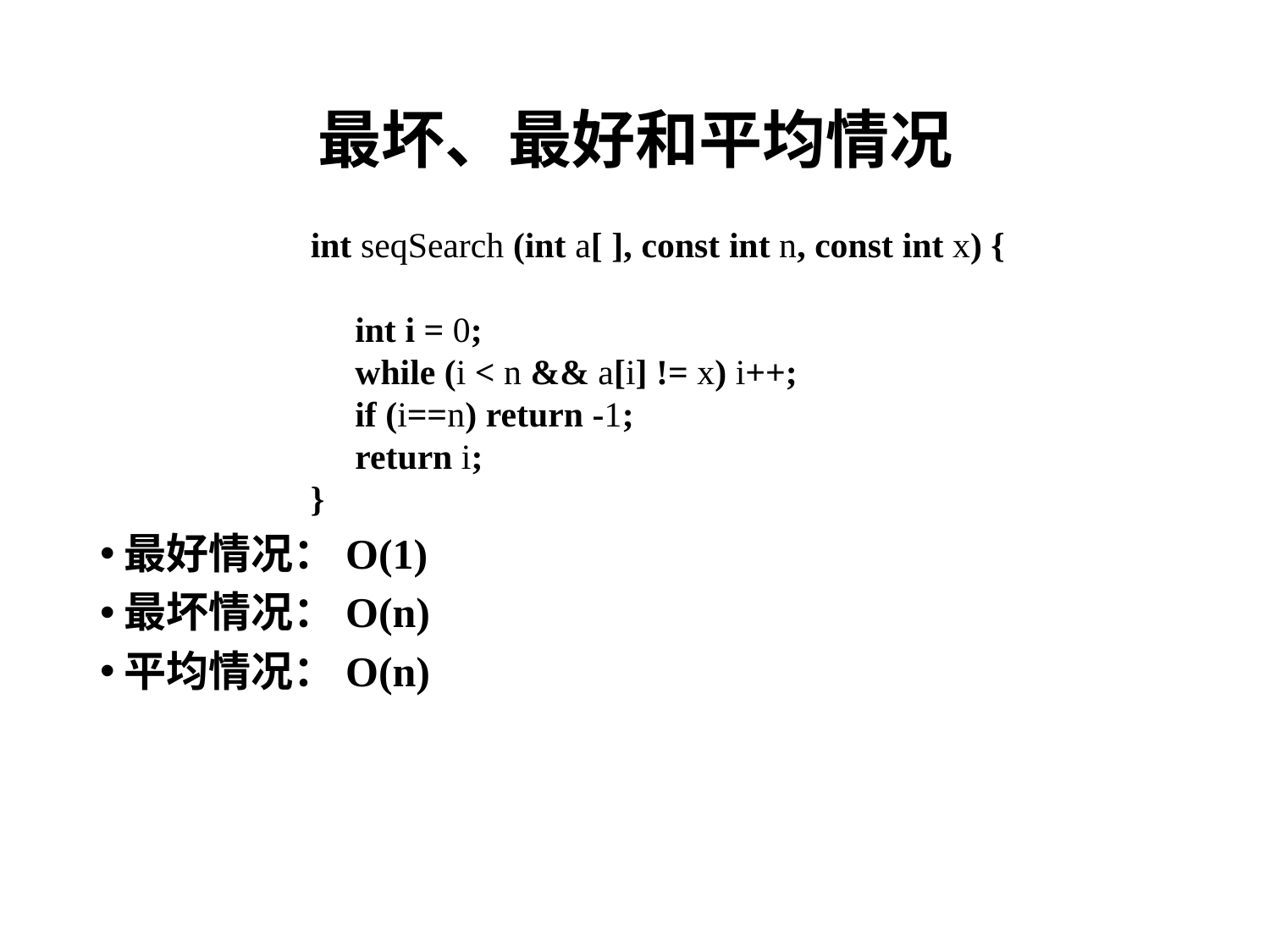

# 最坏、最好和平均情况
int seqSearch (int a[ ], const int n, const int x) {
     int i = 0;
     while (i < n && a[i] != x) i++;
     if (i==n) return -1;
     return i;
}
最好情况：O(1)
最坏情况：O(n)
平均情况：O(n)